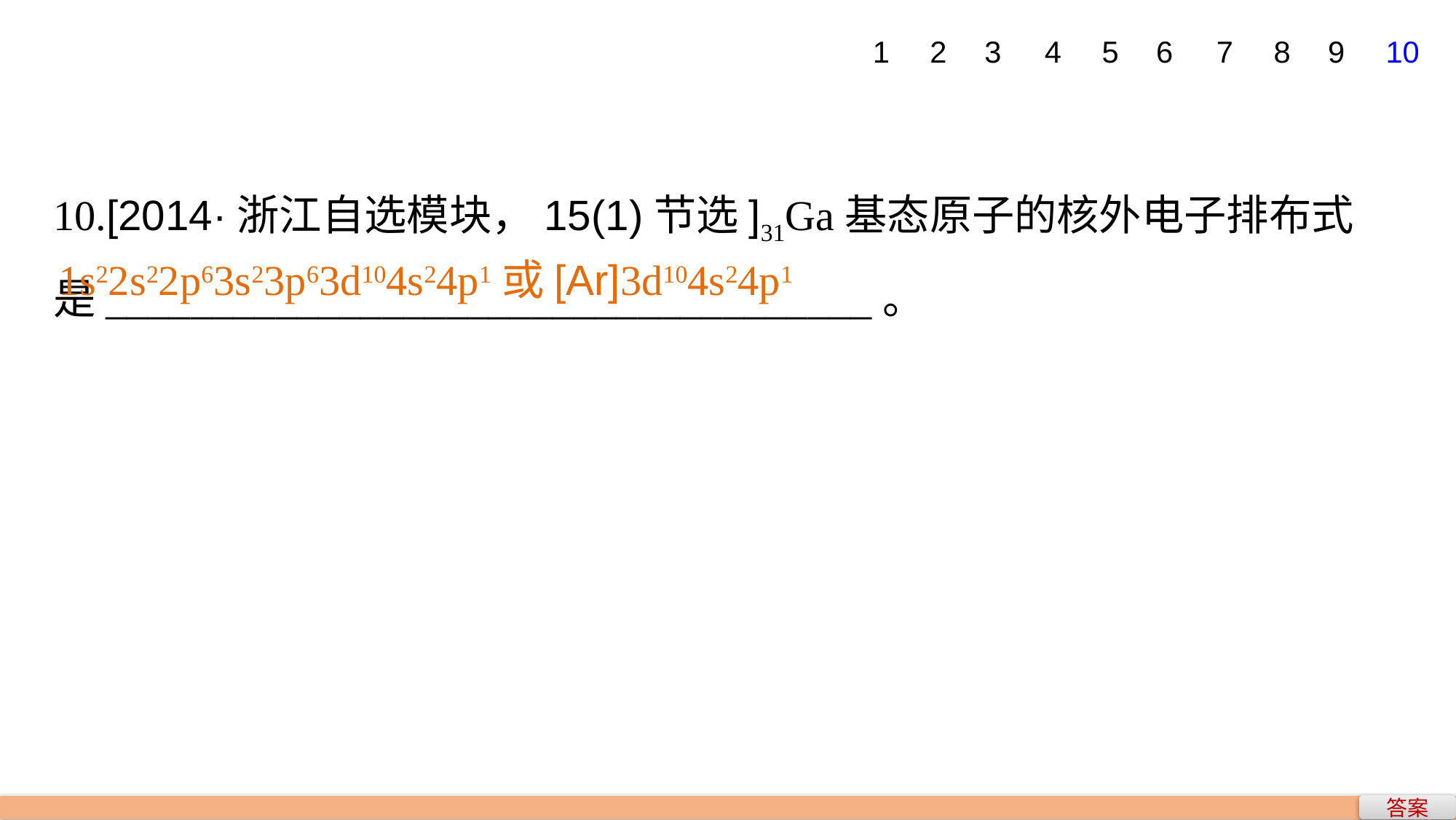

1
2
3
4
5
6
7
8
9
10
10.[2014·浙江自选模块，15(1)节选]31Ga基态原子的核外电子排布式是____________________________________。
1s22s22p63s23p63d104s24p1或[Ar]3d104s24p1
答案